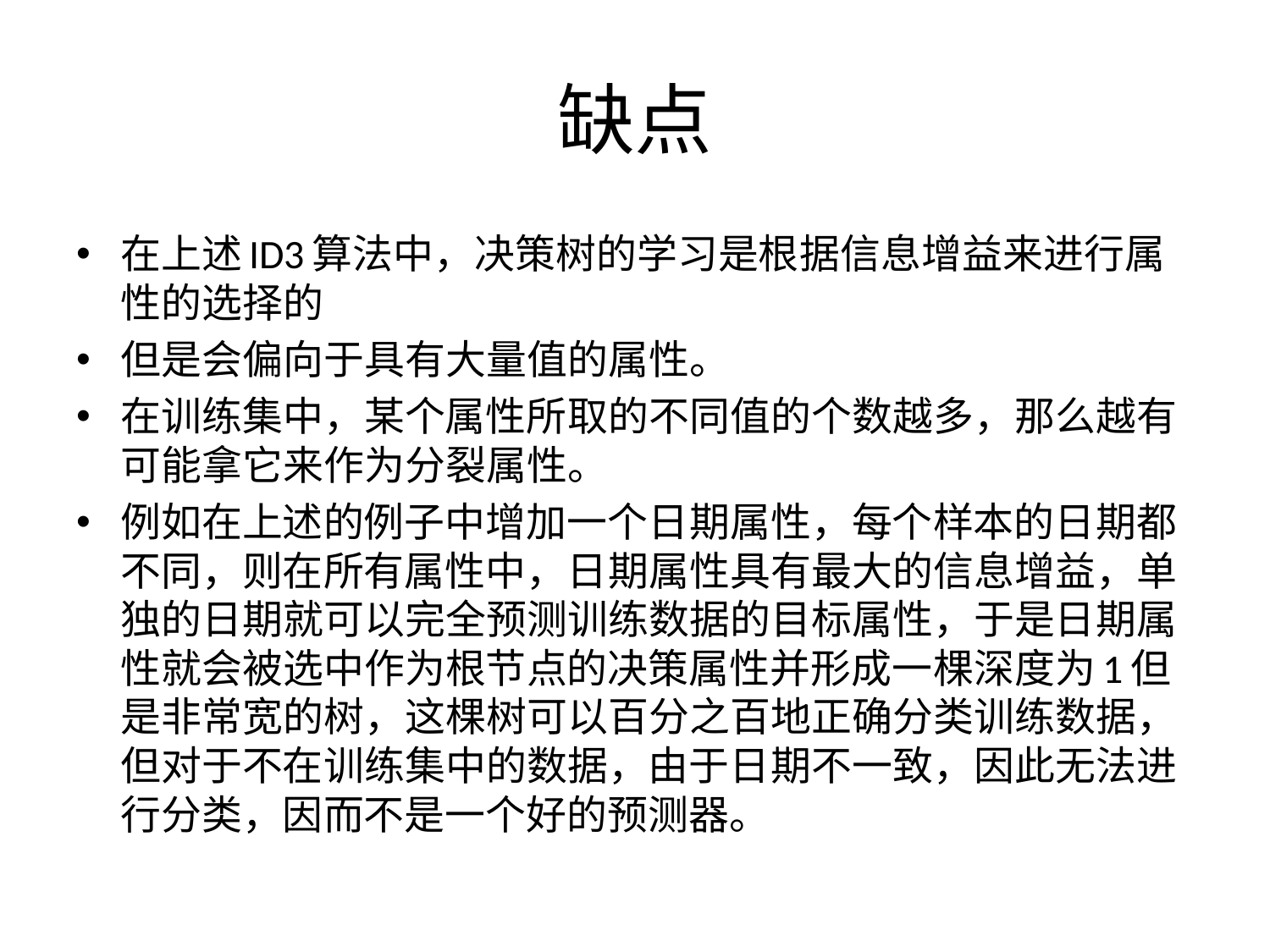

# 缺点
在上述ID3算法中，决策树的学习是根据信息增益来进行属性的选择的
但是会偏向于具有大量值的属性。
在训练集中，某个属性所取的不同值的个数越多，那么越有可能拿它来作为分裂属性。
例如在上述的例子中增加一个日期属性，每个样本的日期都不同，则在所有属性中，日期属性具有最大的信息增益，单独的日期就可以完全预测训练数据的目标属性，于是日期属性就会被选中作为根节点的决策属性并形成一棵深度为1但是非常宽的树，这棵树可以百分之百地正确分类训练数据，但对于不在训练集中的数据，由于日期不一致，因此无法进行分类，因而不是一个好的预测器。